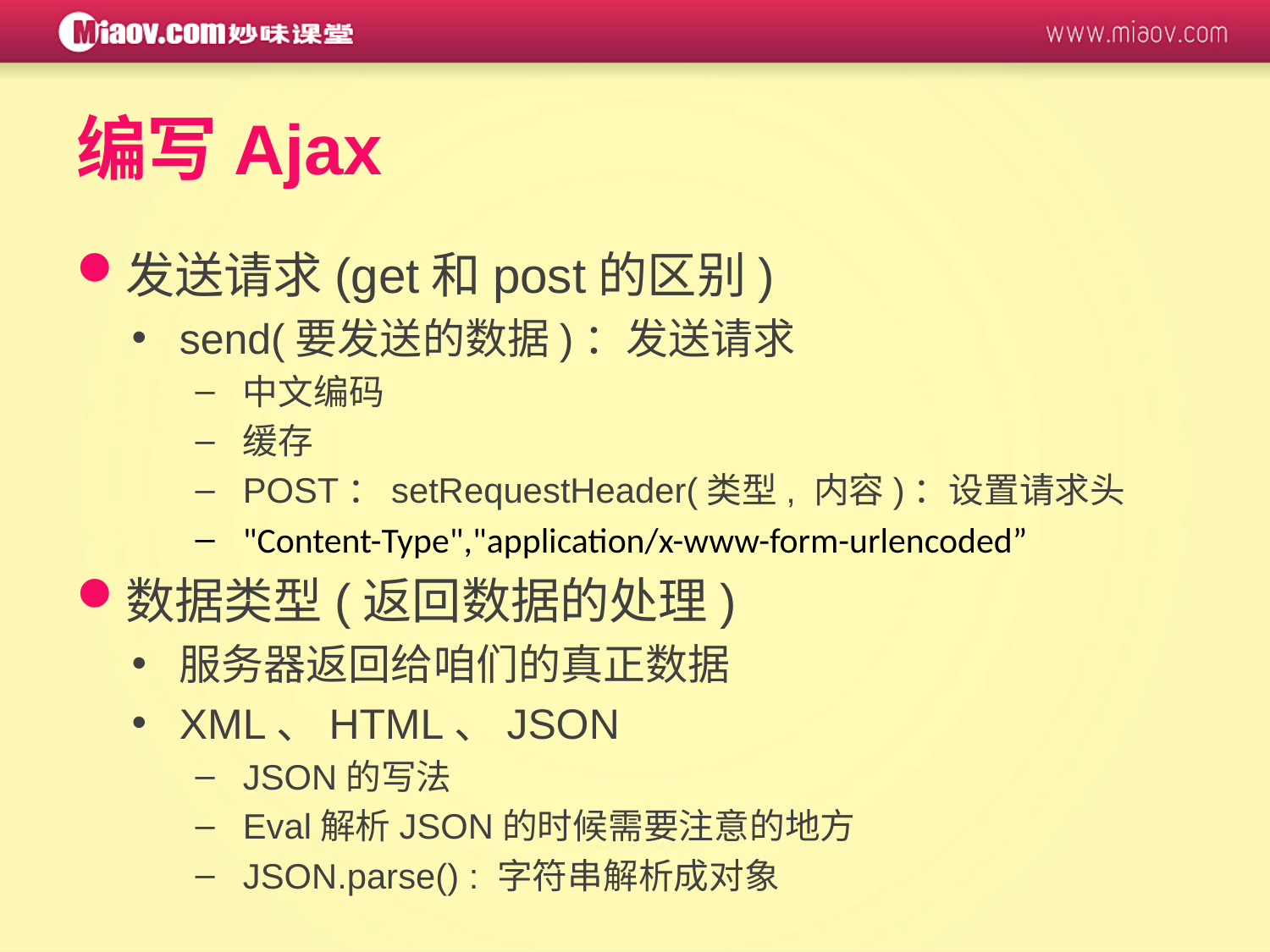

编写Ajax
发送请求(get和post的区别)
send(要发送的数据)：发送请求
中文编码
缓存
POST：setRequestHeader(类型, 内容)：设置请求头
"Content-Type","application/x-www-form-urlencoded”
数据类型(返回数据的处理)
服务器返回给咱们的真正数据
XML、HTML、JSON
JSON的写法
Eval解析JSON的时候需要注意的地方
JSON.parse() : 字符串解析成对象